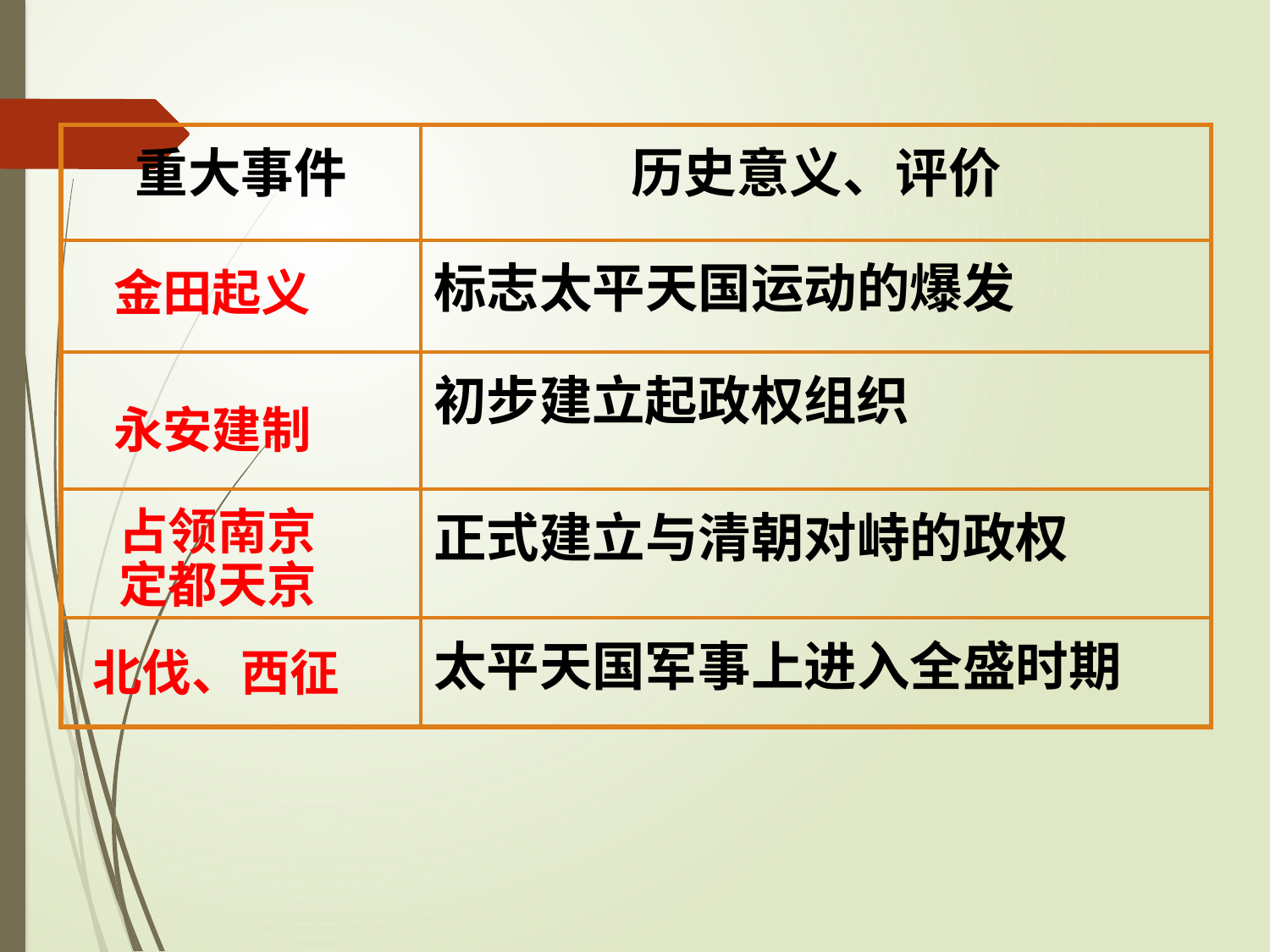

| 重大事件 | 历史意义、评价 |
| --- | --- |
|  | 标志太平天国运动的爆发 |
|  | 初步建立起政权组织 |
|  | 正式建立与清朝对峙的政权 |
|  | 太平天国军事上进入全盛时期 |
金田起义
永安建制
占领南京
定都天京
北伐、西征